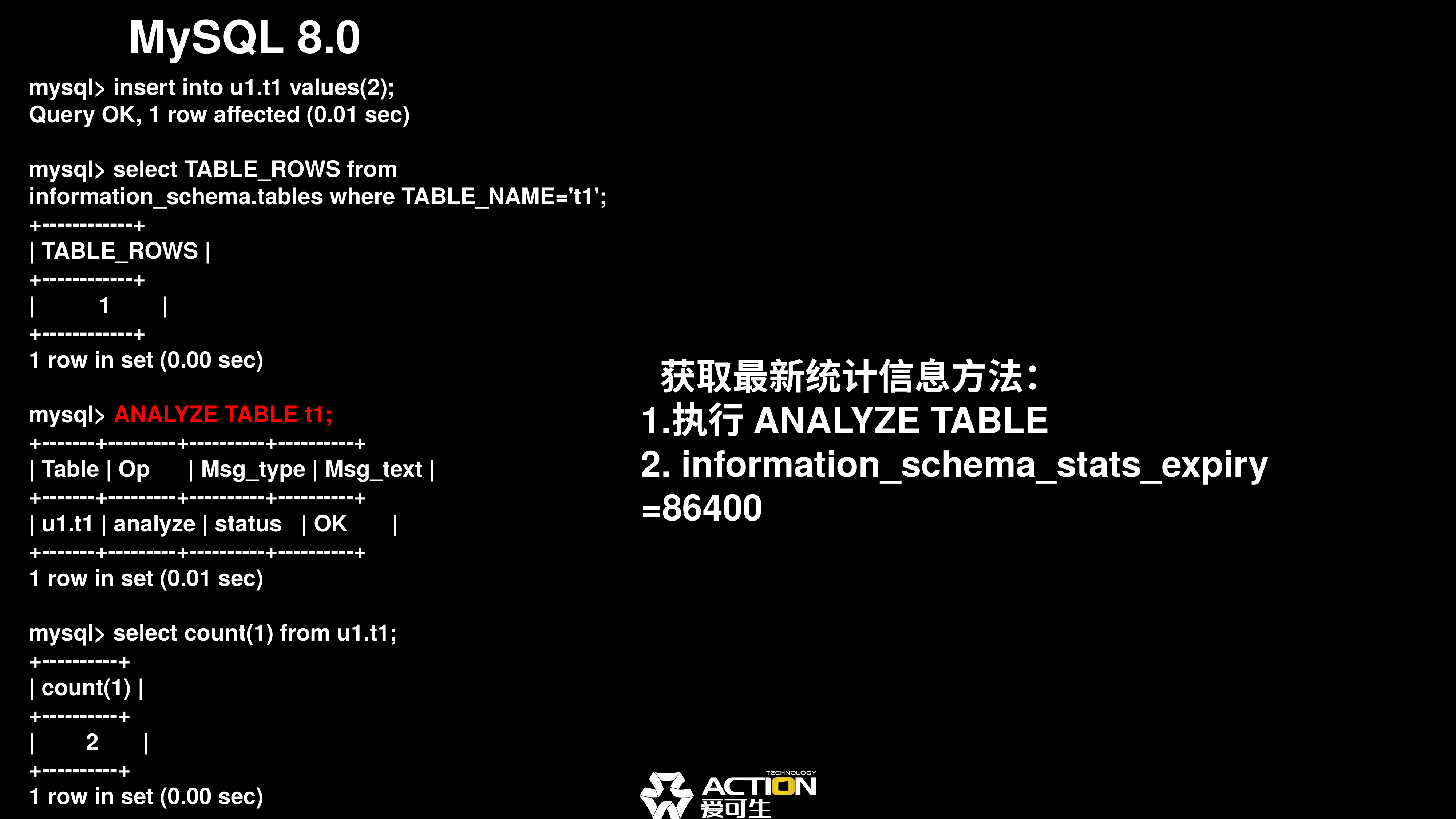

MySQL 8.0
mysql> insert into u1.t1 values(2);
Query OK, 1 row affected (0.01 sec)

mysql> select TABLE_ROWS from information_schema.tables where TABLE_NAME='t1';
+------------+
| TABLE_ROWS |
+------------+
|          1        |
+------------+
1 row in set (0.00 sec)

mysql> ANALYZE TABLE t1;
+-------+---------+----------+----------+
| Table | Op      | Msg_type | Msg_text |
+-------+---------+----------+----------+
| u1.t1 | analyze | status   | OK       |
+-------+---------+----------+----------+
1 row in set (0.01 sec)

mysql> select count(1) from u1.t1;
+----------+
| count(1) |
+----------+
|        2       |
+----------+
1 row in set (0.00 sec)
 获取最新统计信息方法：
执行ANALYZE TABLE
2. information_schema_stats_expiry =86400